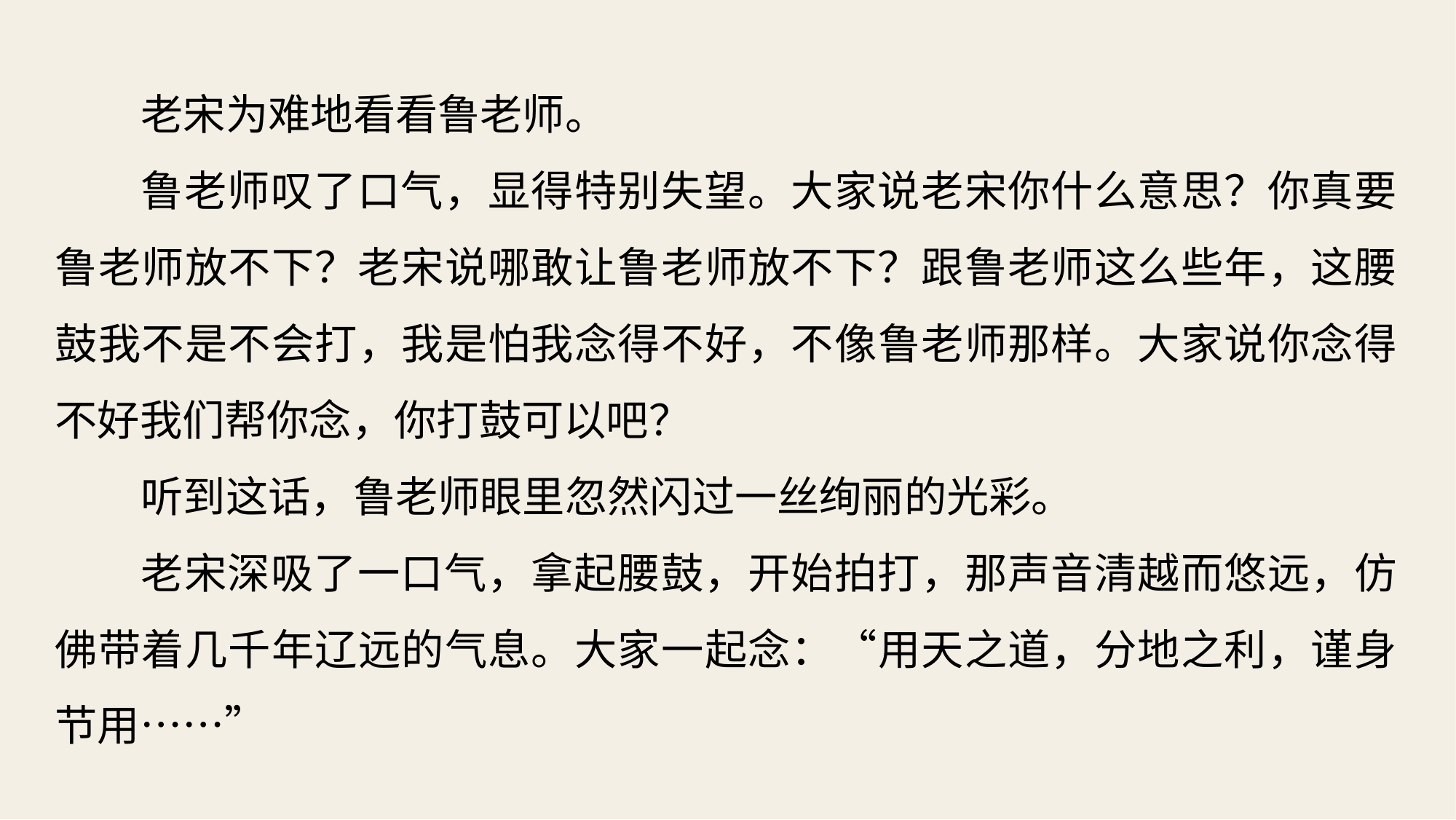

老宋为难地看看鲁老师。
鲁老师叹了口气，显得特别失望。大家说老宋你什么意思？你真要鲁老师放不下？老宋说哪敢让鲁老师放不下？跟鲁老师这么些年，这腰鼓我不是不会打，我是怕我念得不好，不像鲁老师那样。大家说你念得不好我们帮你念，你打鼓可以吧？
听到这话，鲁老师眼里忽然闪过一丝绚丽的光彩。
老宋深吸了一口气，拿起腰鼓，开始拍打，那声音清越而悠远，仿佛带着几千年辽远的气息。大家一起念：“用天之道，分地之利，谨身节用……”